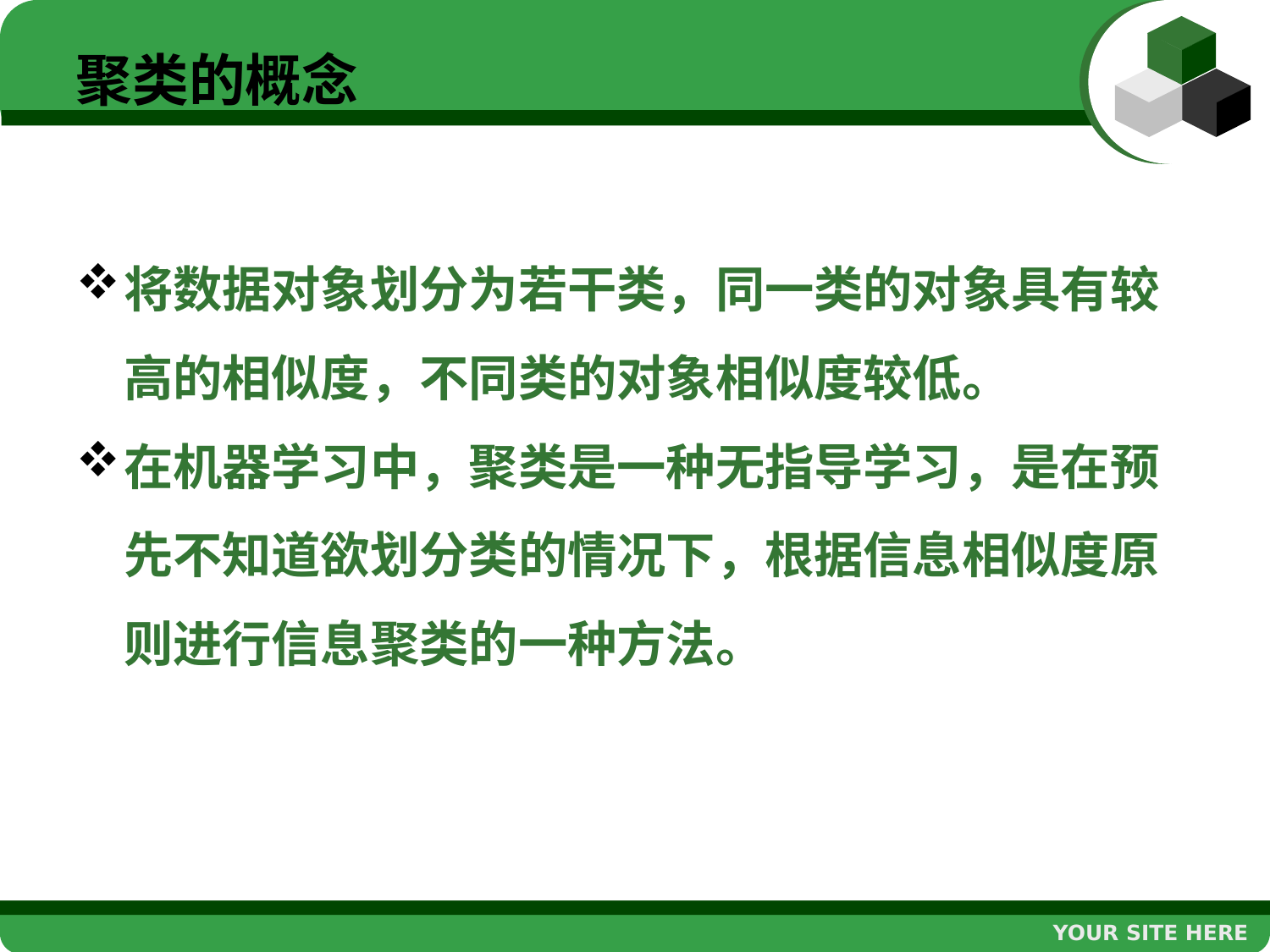

# 聚类的概念
将数据对象划分为若干类，同一类的对象具有较高的相似度，不同类的对象相似度较低。
在机器学习中，聚类是一种无指导学习，是在预先不知道欲划分类的情况下，根据信息相似度原则进行信息聚类的一种方法。
YOUR SITE HERE